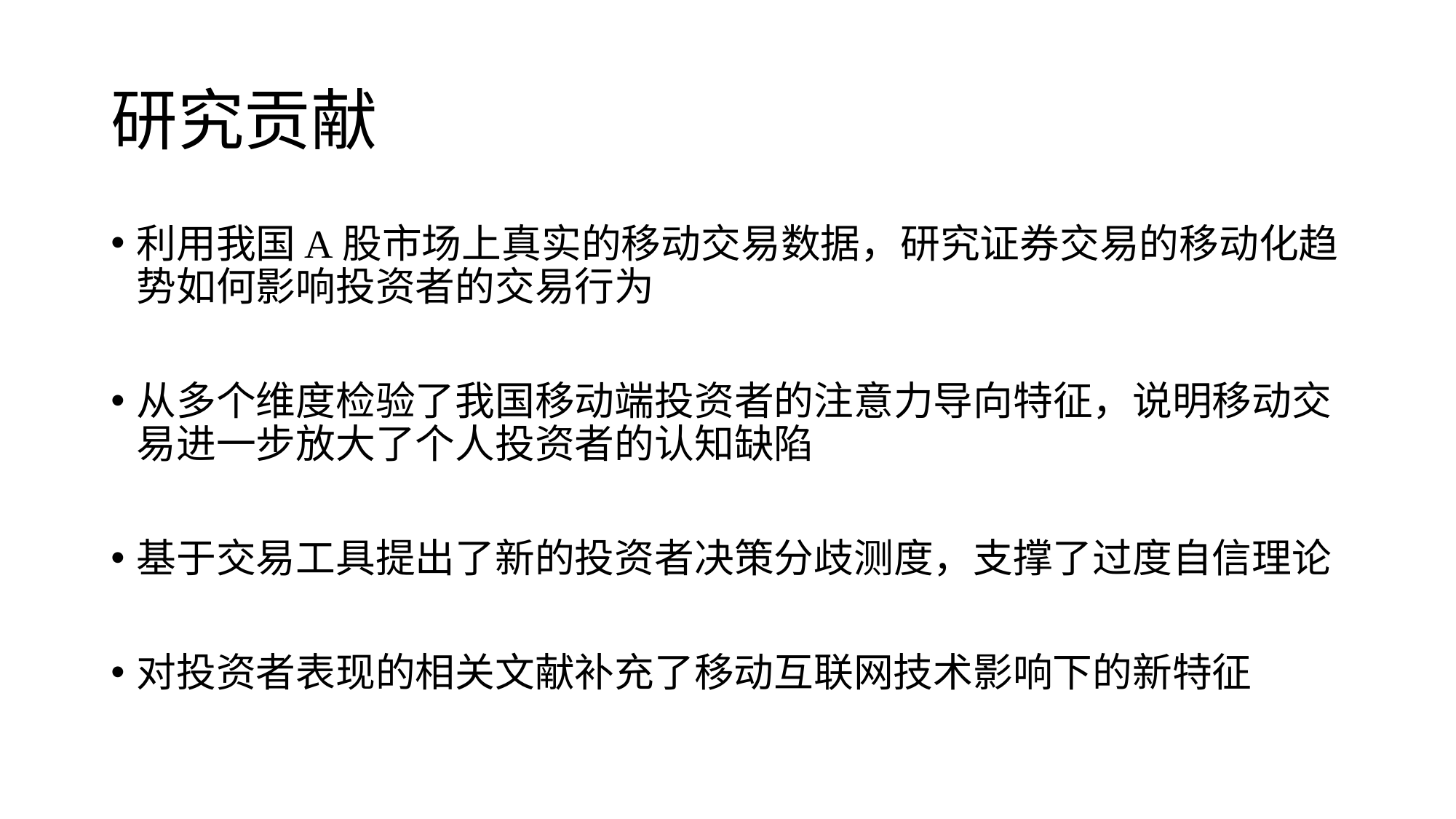

# 研究贡献
利用我国A股市场上真实的移动交易数据，研究证券交易的移动化趋势如何影响投资者的交易行为

从多个维度检验了我国移动端投资者的注意力导向特征，说明移动交易进一步放大了个人投资者的认知缺陷

基于交易工具提出了新的投资者决策分歧测度，支撑了过度自信理论

对投资者表现的相关文献补充了移动互联网技术影响下的新特征